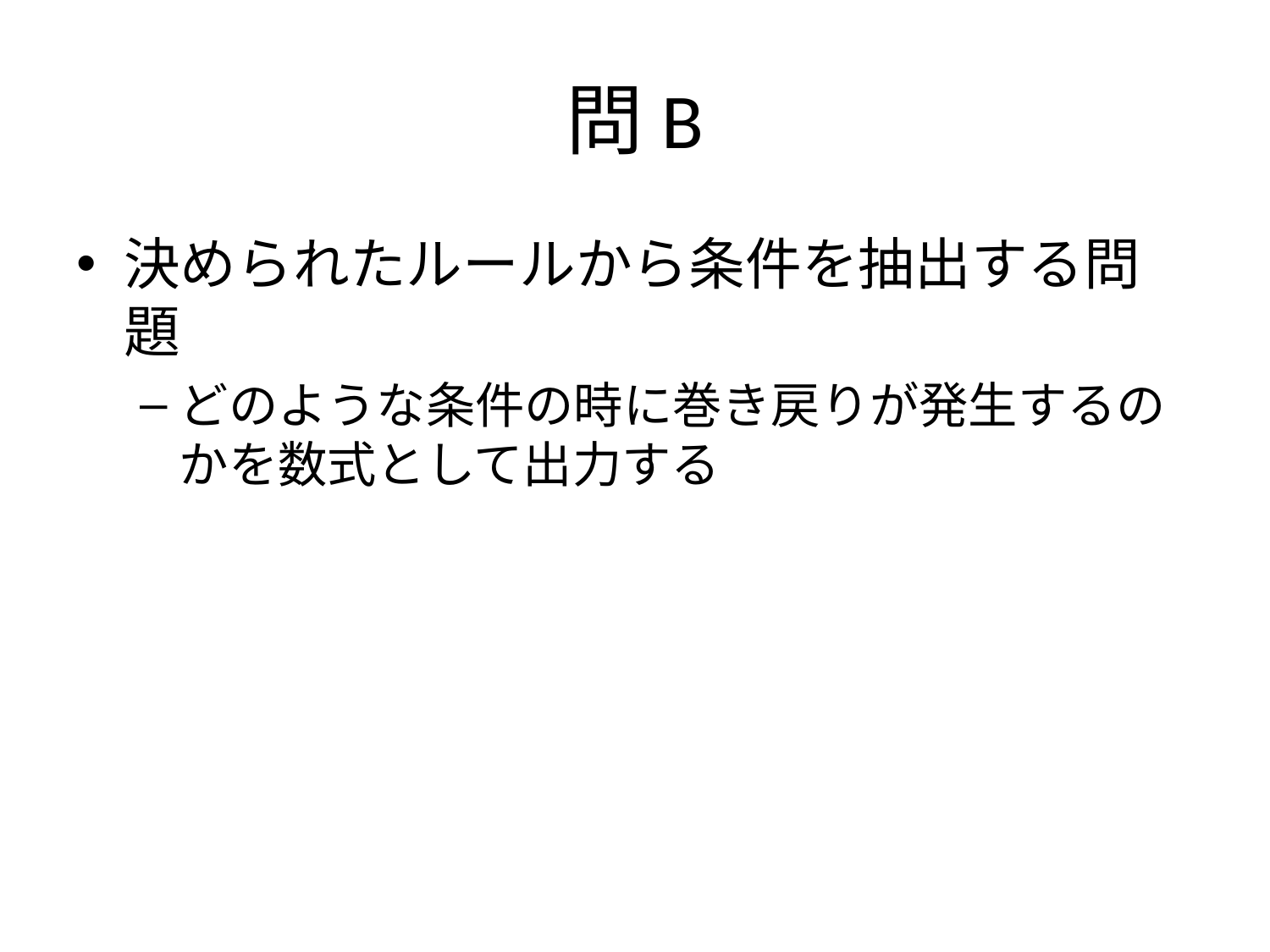

# 問B
決められたルールから条件を抽出する問題
どのような条件の時に巻き戻りが発生するのかを数式として出力する